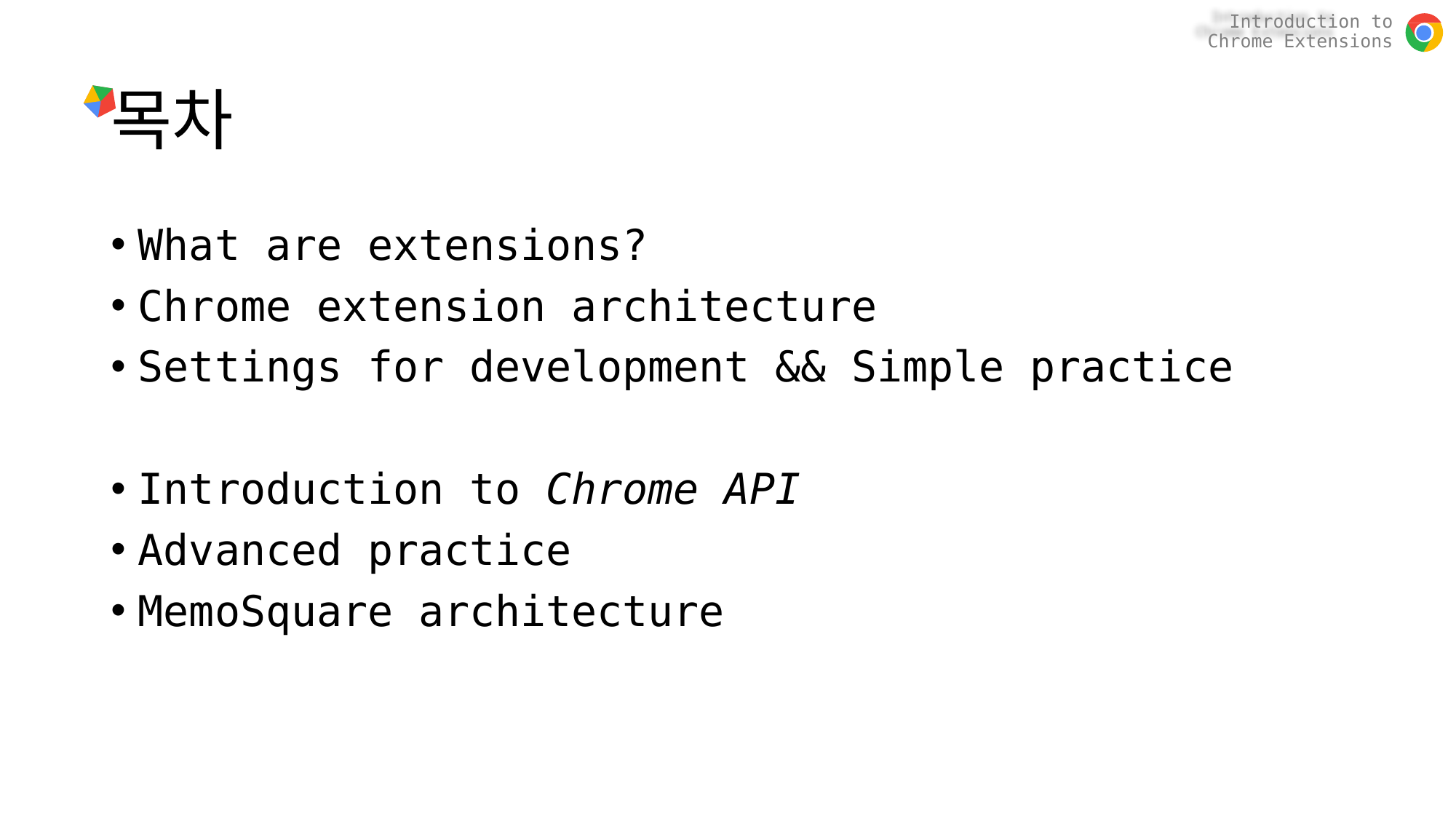

# 목차
What are extensions?
Chrome extension architecture
Settings for development && Simple practice

Introduction to Chrome API
Advanced practice
MemoSquare architecture